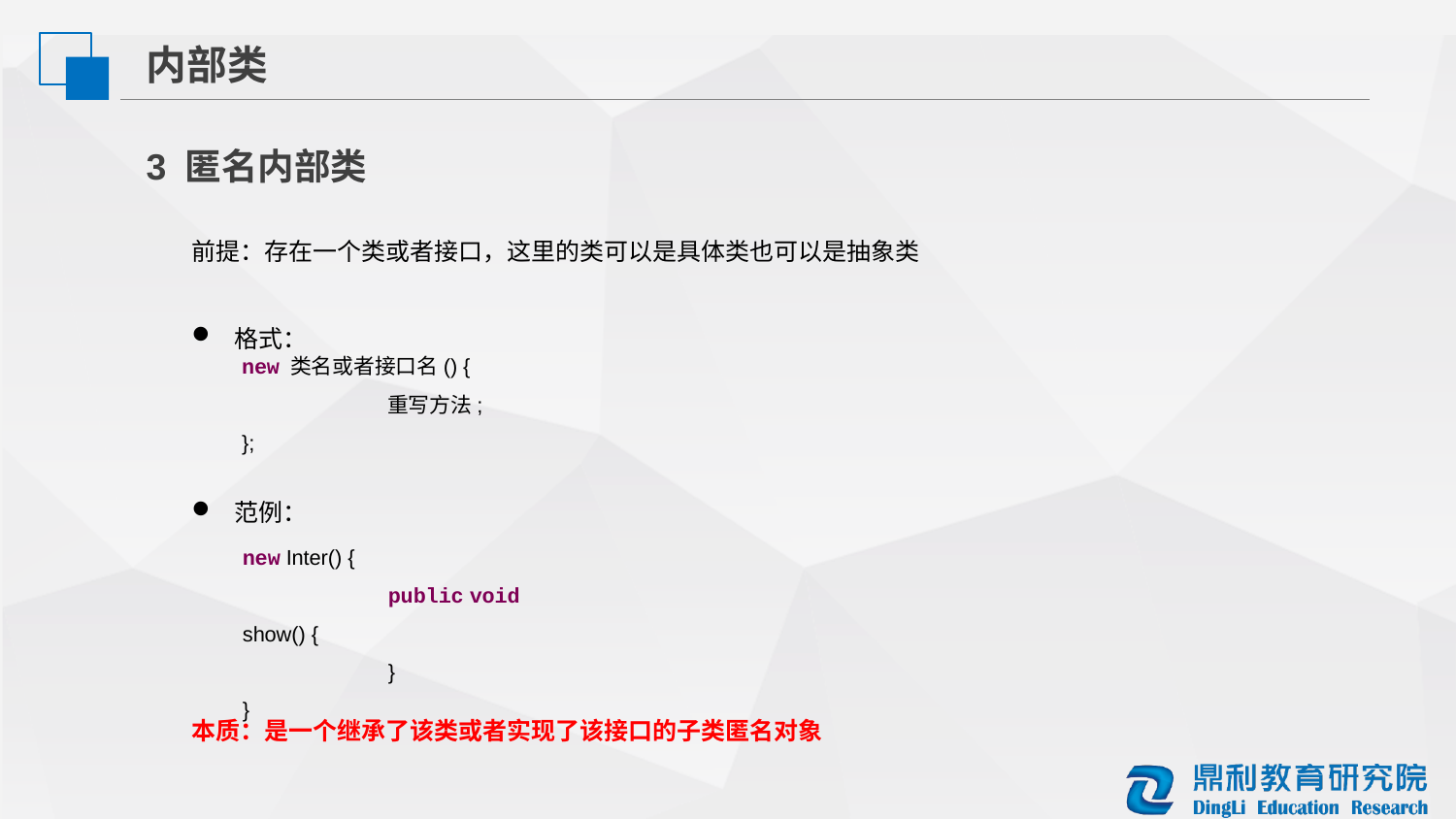

内部类
3 匿名内部类
前提：存在一个类或者接口，这里的类可以是具体类也可以是抽象类

格式：

范例：

本质：是一个继承了该类或者实现了该接口的子类匿名对象
new 类名或者接口名() {
	重写方法;
};
new Inter() {
	public void show() {
	}
}